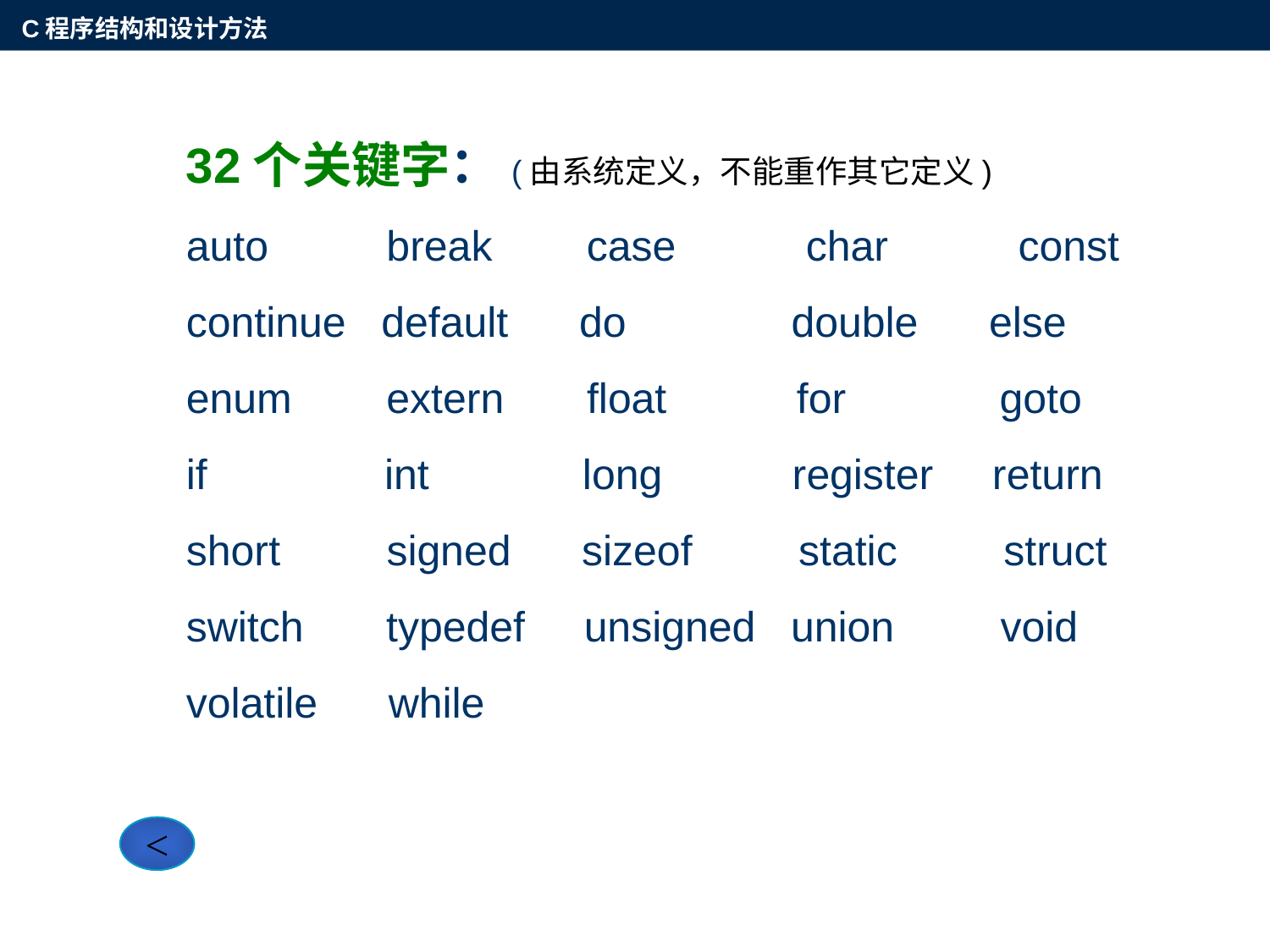

C程序结构和设计方法
32个关键字：(由系统定义，不能重作其它定义)
auto          break        case           char           const
continue   default      do              double      else
enum        extern       float           for             goto
if               int             long           register     return
short         signed      sizeof         static         struct
switch       typedef     unsigned   union         void
volatile      while

<